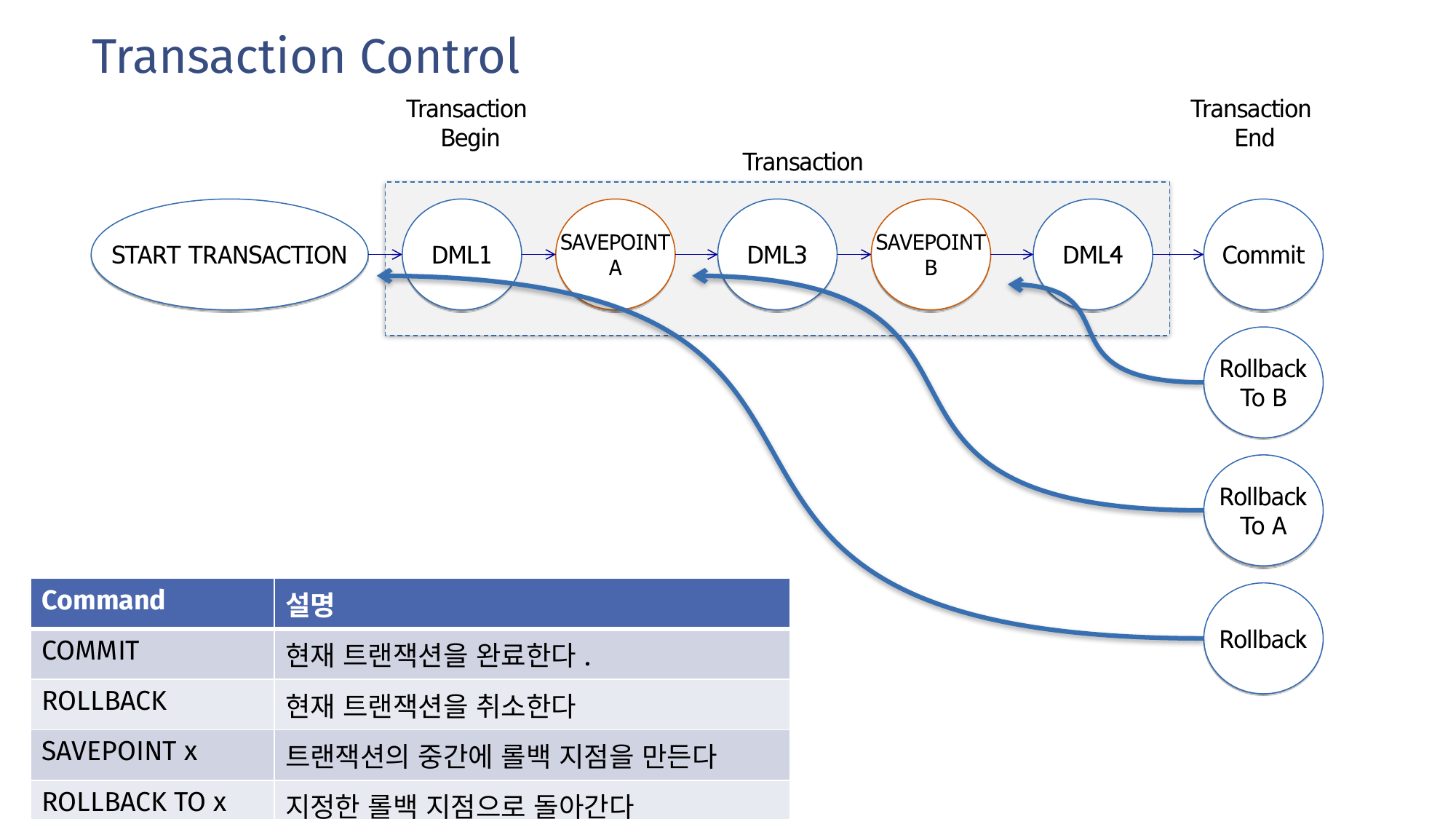

# Transaction Control
Transaction
Begin
Transaction
End
Transaction

START TRANSACTION
DML1
SAVEPOINT
A
DML3
SAVEPOINT
B
DML4
Commit
Rollback
To B
Rollback
To A
| Command | 설명 |
| --- | --- |
| COMMIT | 현재 트랜잭션을 완료한다. |
| ROLLBACK | 현재 트랜잭션을 취소한다 |
| SAVEPOINT x | 트랜잭션의 중간에 롤백 지점을 만든다 |
| ROLLBACK TO x | 지정한 롤백 지점으로 돌아간다 |
Rollback